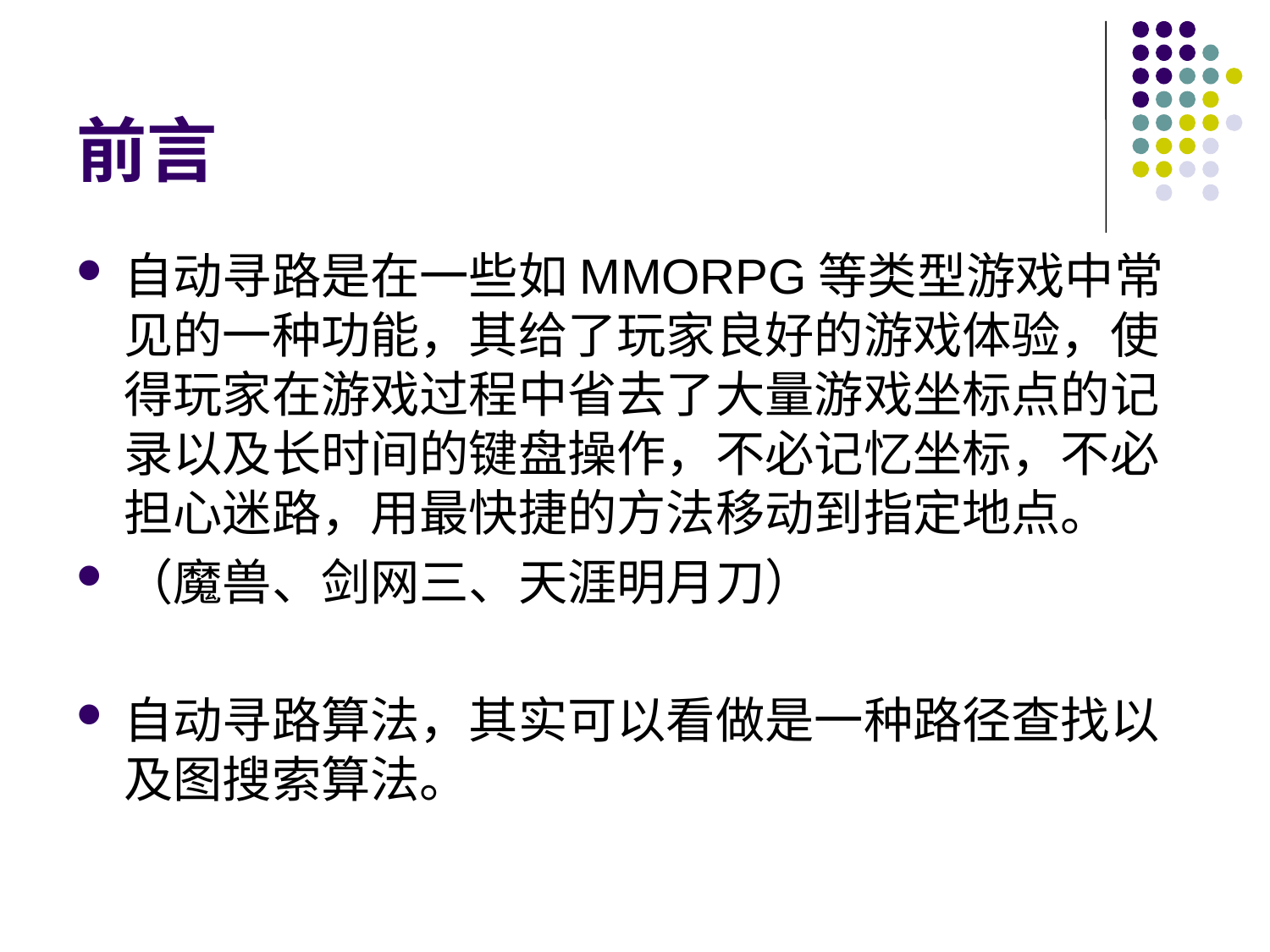

# 前言
自动寻路是在一些如MMORPG等类型游戏中常见的一种功能，其给了玩家良好的游戏体验，使得玩家在游戏过程中省去了大量游戏坐标点的记录以及长时间的键盘操作，不必记忆坐标，不必担心迷路，用最快捷的方法移动到指定地点。
（魔兽、剑网三、天涯明月刀）

自动寻路算法，其实可以看做是一种路径查找以及图搜索算法。